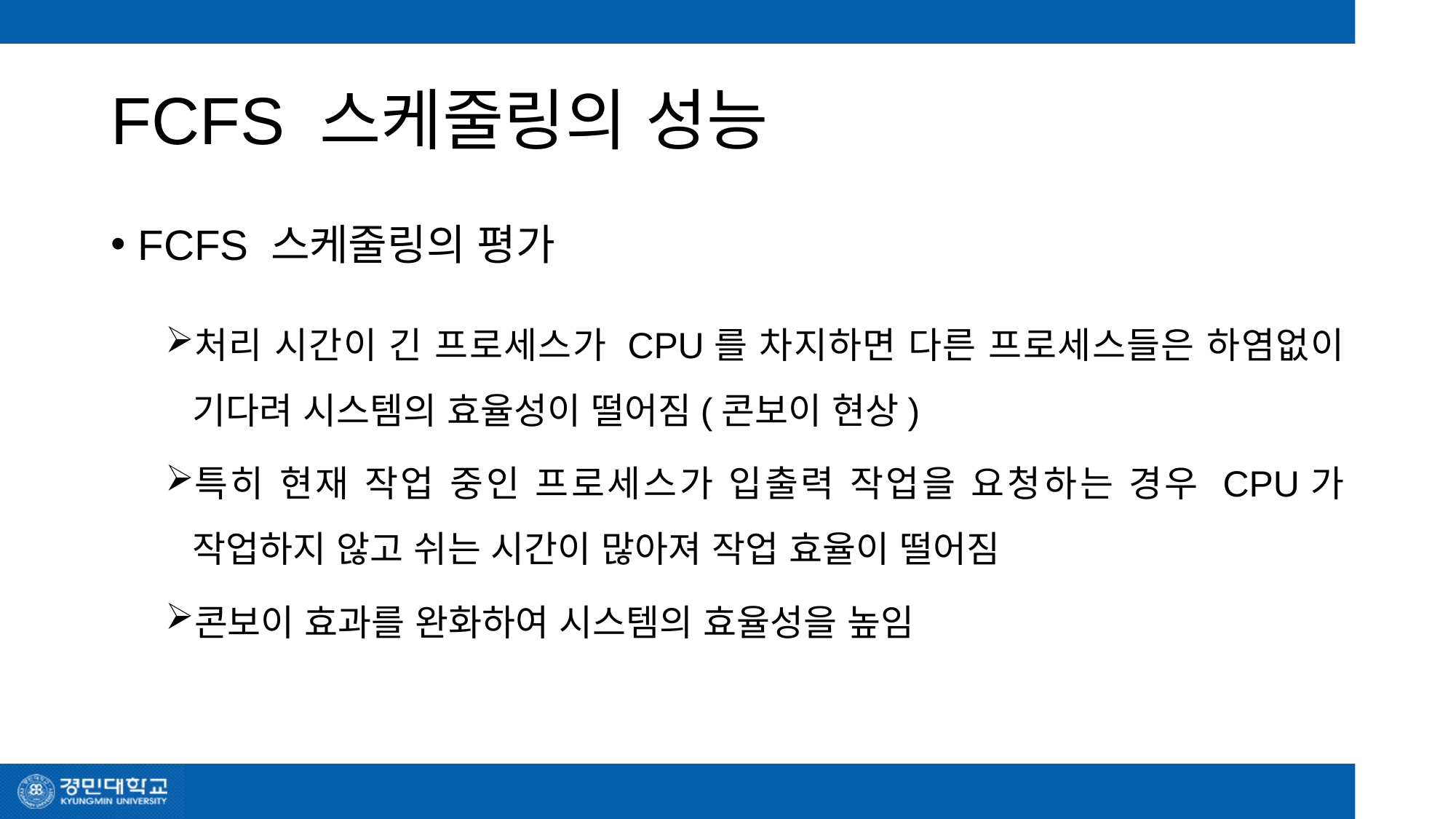

# FCFS 스케줄링의 성능
FCFS 스케줄링의 평가

처리 시간이 긴 프로세스가 CPU를 차지하면 다른 프로세스들은 하염없이 기다려 시스템의 효율성이 떨어짐(콘보이 현상)
특히 현재 작업 중인 프로세스가 입출력 작업을 요청하는 경우 CPU가 작업하지 않고 쉬는 시간이 많아져 작업 효율이 떨어짐
콘보이 효과를 완화하여 시스템의 효율성을 높임